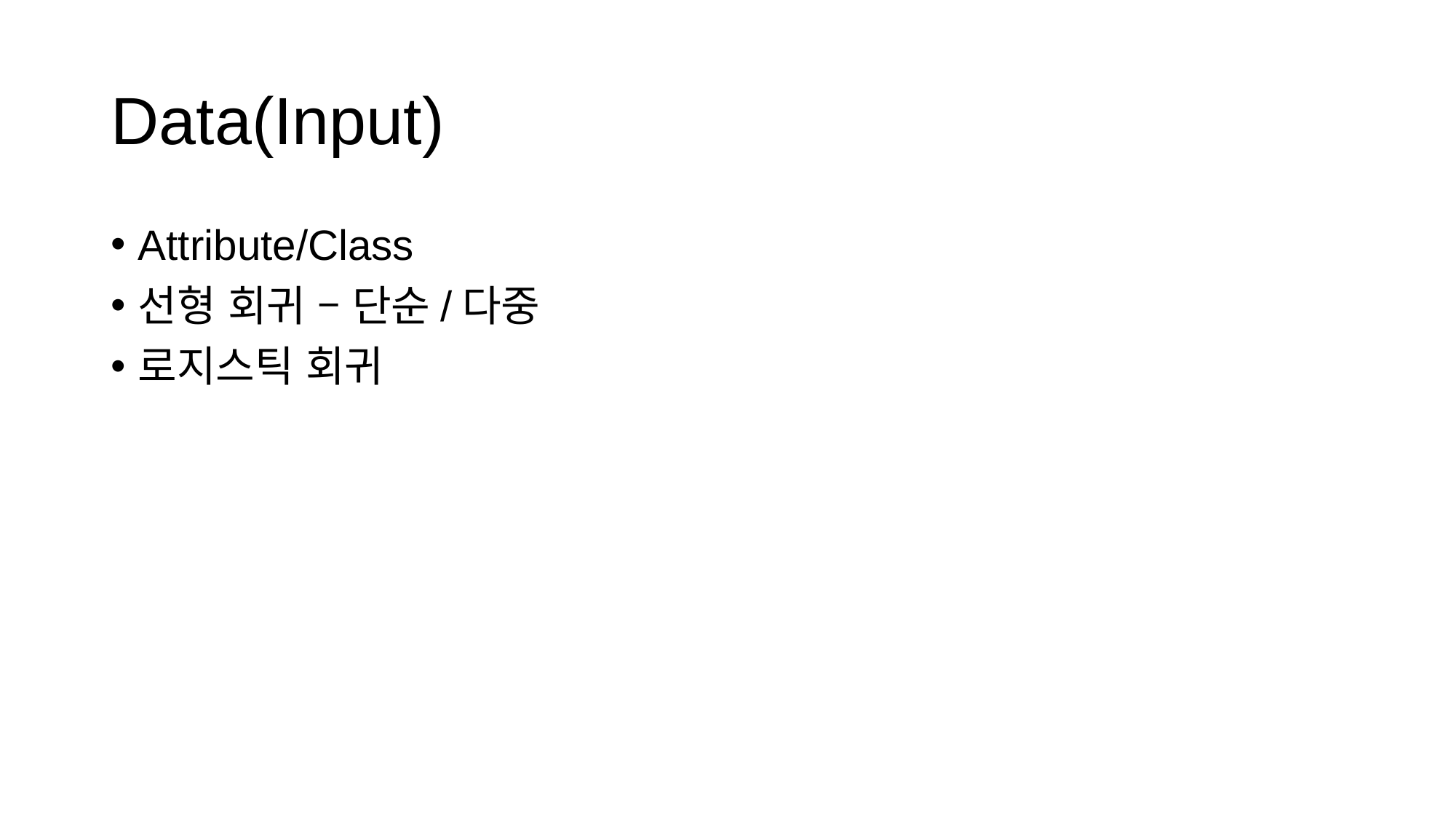

# Data(Input)
Attribute/Class
선형 회귀 – 단순/다중
로지스틱 회귀